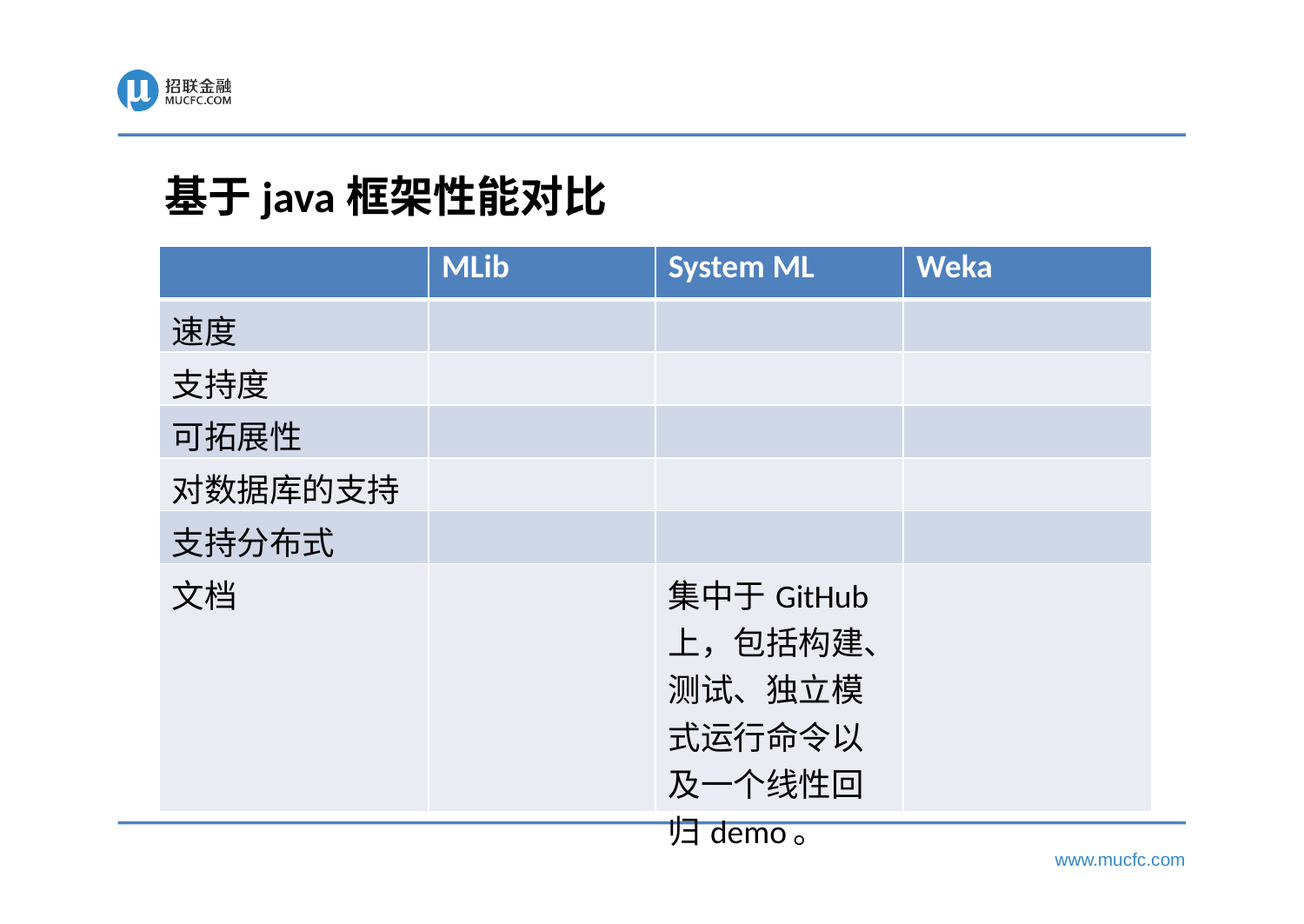

基于java框架性能对比
|  | MLib | System ML | Weka |
| --- | --- | --- | --- |
| 速度 |  |  |  |
| 支持度 |  |  |  |
| 可拓展性 |  |  |  |
| 对数据库的支持 |  |  |  |
| 支持分布式 |  |  |  |
| 文档 |  | 集中于GitHub上，包括构建、测试、独立模式运行命令以及一个线性回归demo。 |  |